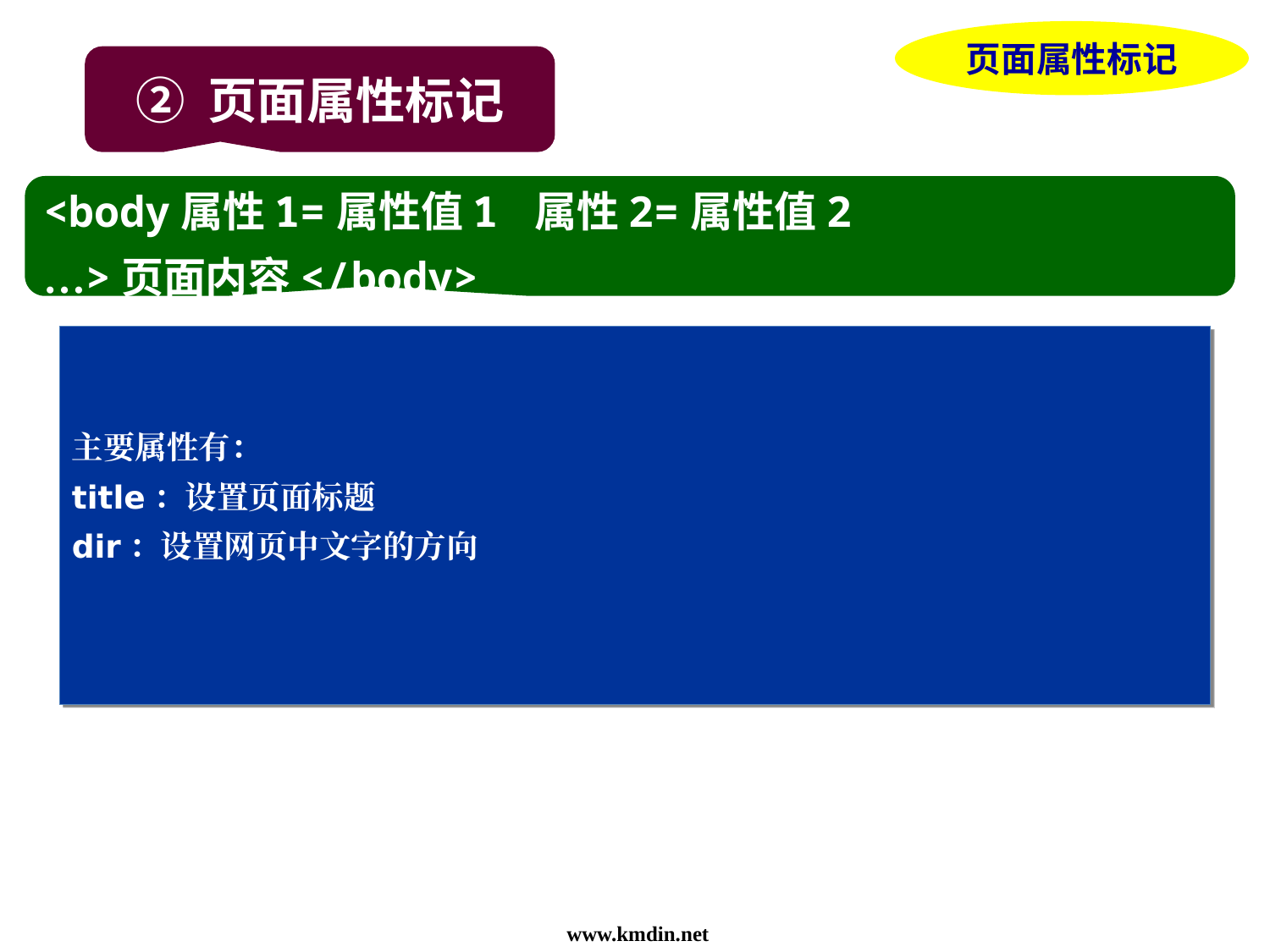

24
页面属性标记
② 页面属性标记
<body属性1=属性值1 属性2=属性值2 …>页面内容</body>
主要属性有：
title：设置页面标题
dir：设置网页中文字的方向